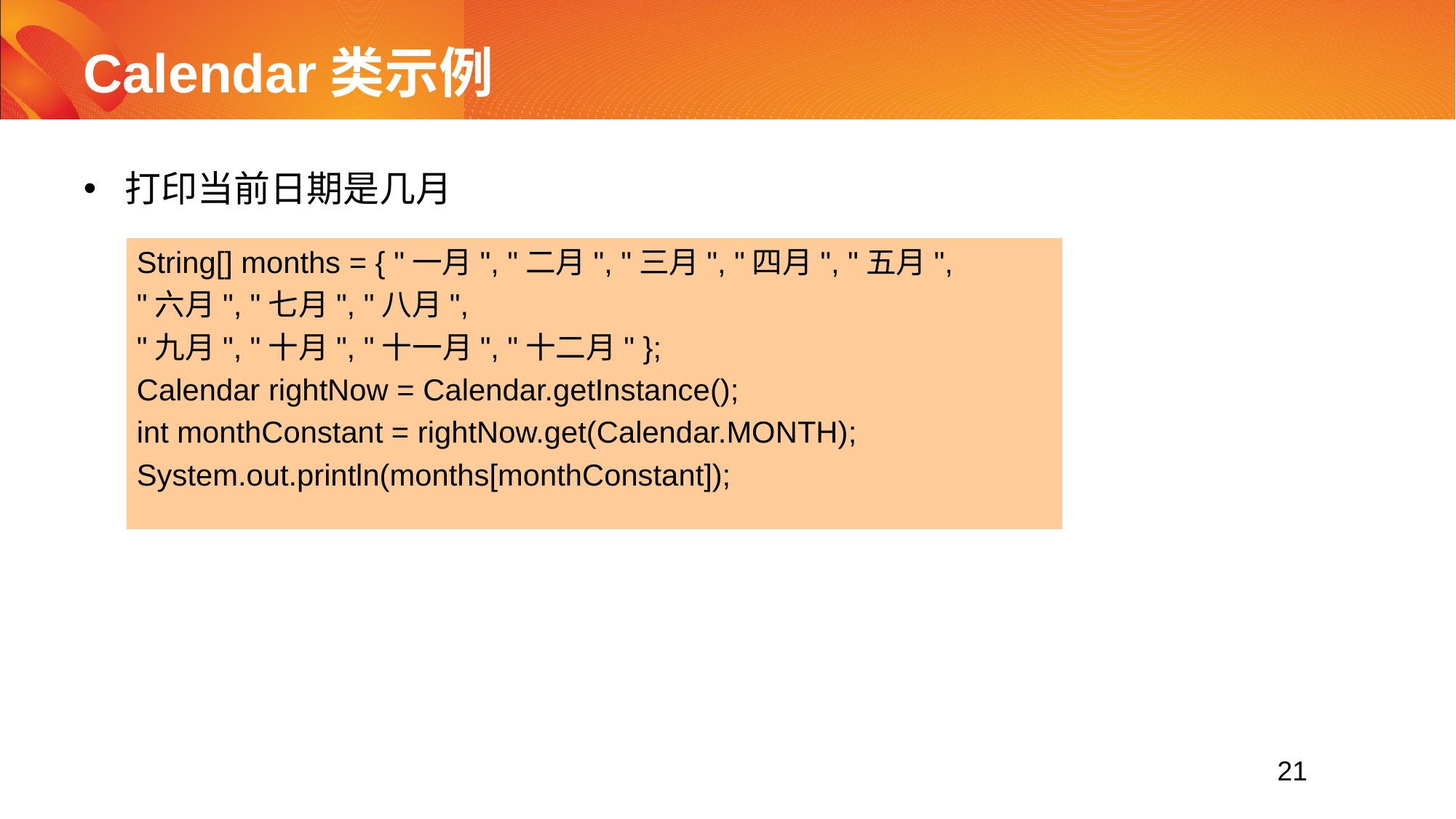

# Calendar类示例
打印当前日期是几月
String[] months = { "一月", "二月", "三月", "四月", "五月",
"六月", "七月", "八月",
"九月", "十月", "十一月", "十二月" };
Calendar rightNow = Calendar.getInstance();
int monthConstant = rightNow.get(Calendar.MONTH);
System.out.println(months[monthConstant]);